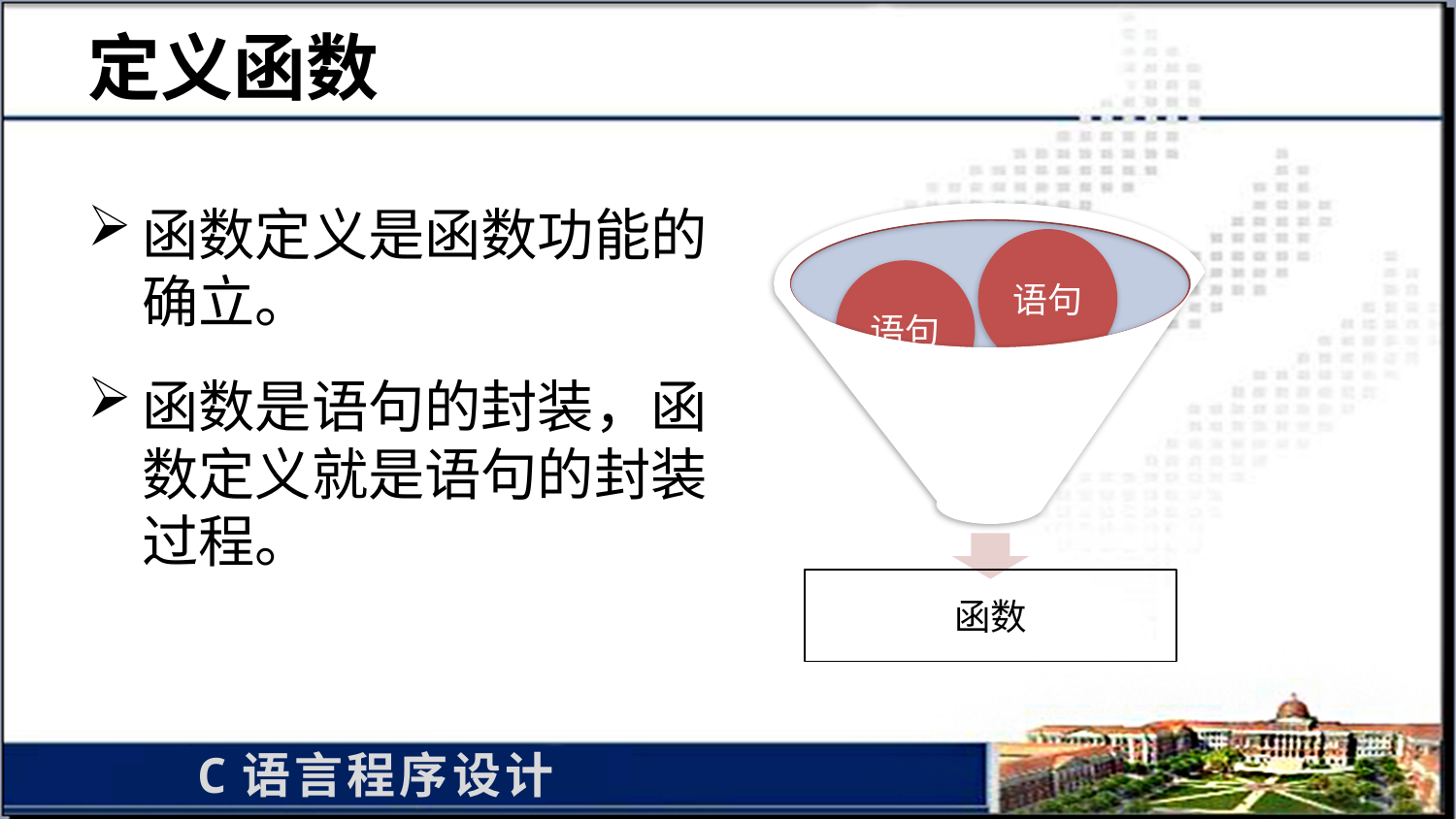

# 定义函数
函数定义是函数功能的确立。
函数是语句的封装，函数定义就是语句的封装过程。
语句
语句
语句
函数